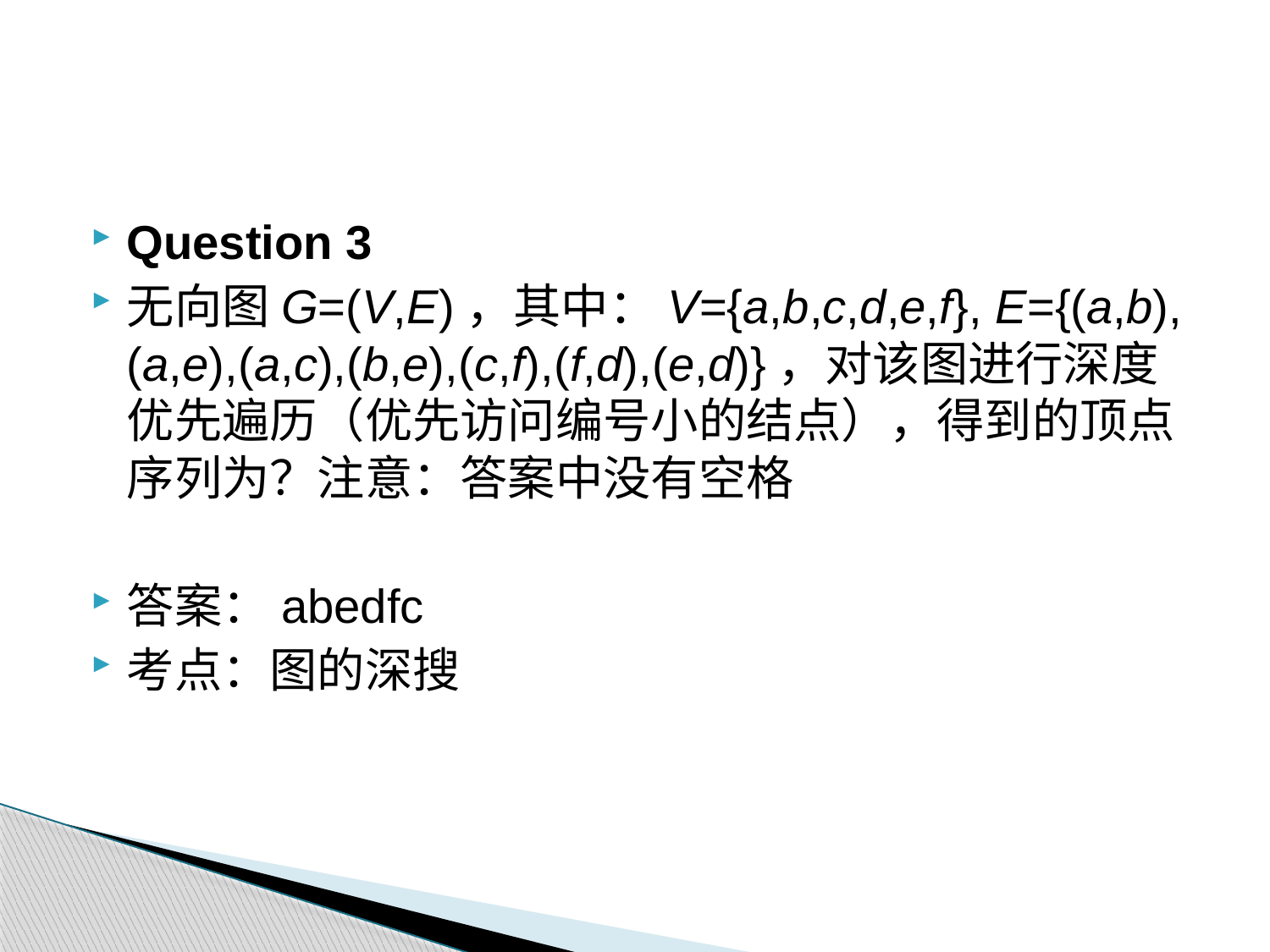

#
Question 3
无向图G=(V,E)，其中：V={a,b,c,d,e,f}, E={(a,b),(a,e),(a,c),(b,e),(c,f),(f,d),(e,d)}，对该图进行深度优先遍历（优先访问编号小的结点），得到的顶点序列为？注意：答案中没有空格

答案：abedfc
考点：图的深搜